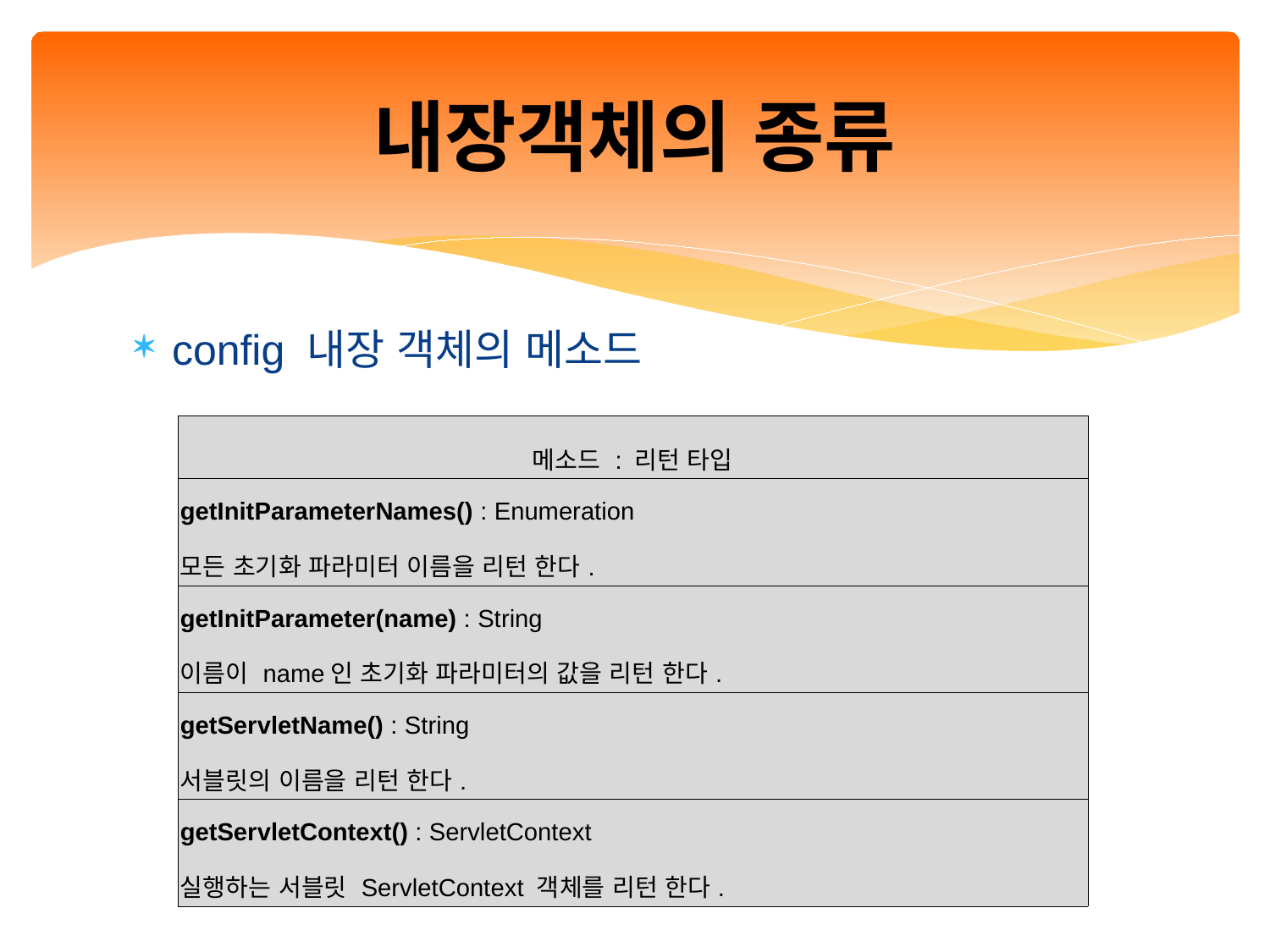

# 내장객체의 종류
config 내장 객체의 메소드
| 메소드 : 리턴 타입 |
| --- |
| getInitParameterNames() : Enumeration 모든 초기화 파라미터 이름을 리턴 한다. |
| getInitParameter(name) : String 이름이 name인 초기화 파라미터의 값을 리턴 한다. |
| getServletName() : String 서블릿의 이름을 리턴 한다. |
| getServletContext() : ServletContext 실행하는 서블릿 ServletContext 객체를 리턴 한다. |